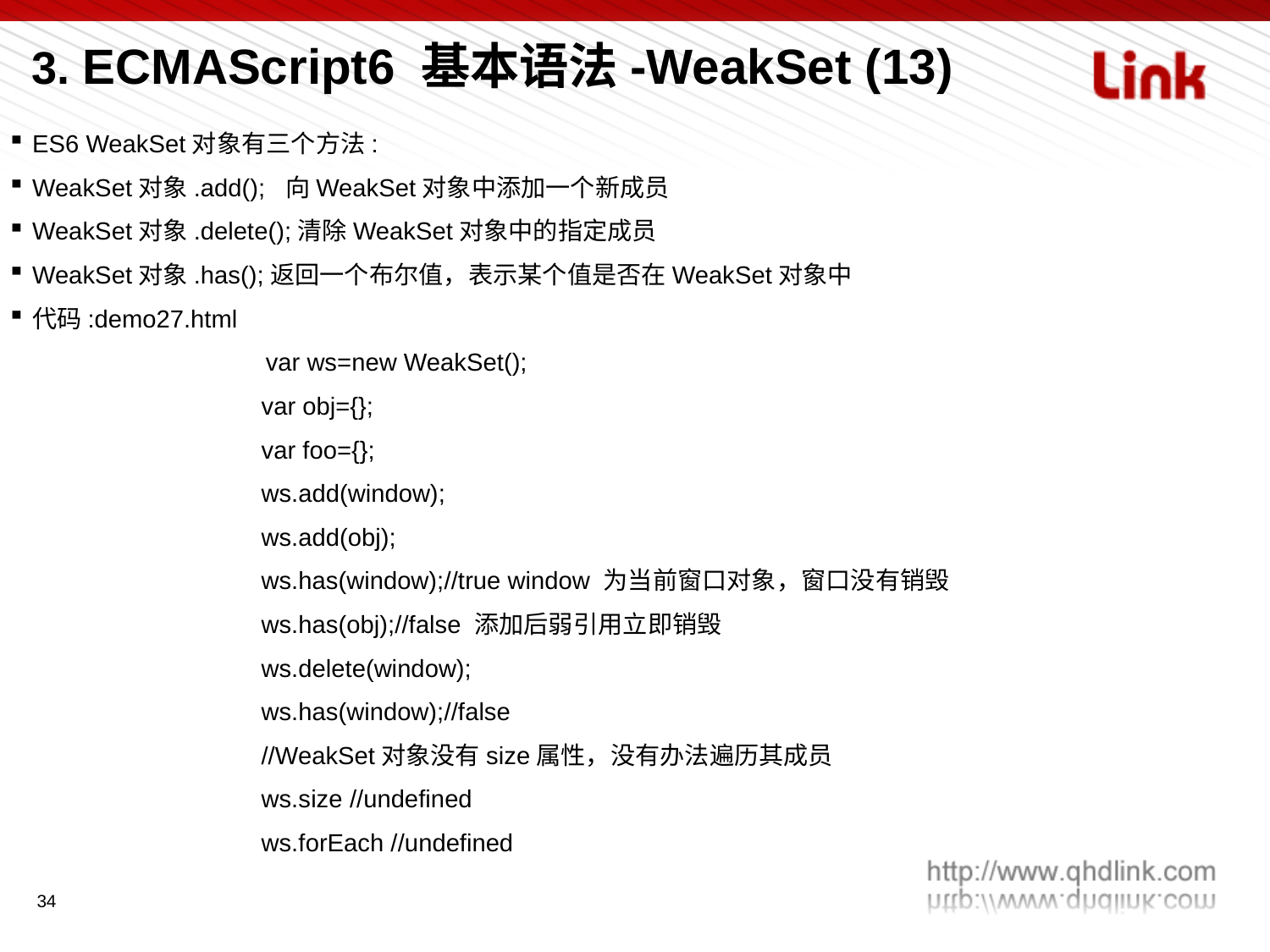

3. ECMAScript6 基本语法-WeakSet (13)
ES6 WeakSet对象有三个方法:
WeakSet对象.add();  向WeakSet对象中添加一个新成员
WeakSet对象.delete();清除WeakSet对象中的指定成员
WeakSet对象.has();返回一个布尔值，表示某个值是否在WeakSet对象中
代码:demo27.html
                                     var ws=new WeakSet();
		var obj={};
		var foo={};
		ws.add(window);
		ws.add(obj);
		ws.has(window);//true window 为当前窗口对象，窗口没有销毁
		ws.has(obj);//false 添加后弱引用立即销毁
		ws.delete(window);
		ws.has(window);//false
		//WeakSet对象没有size属性，没有办法遍历其成员
		ws.size //undefined
		ws.forEach //undefined
34